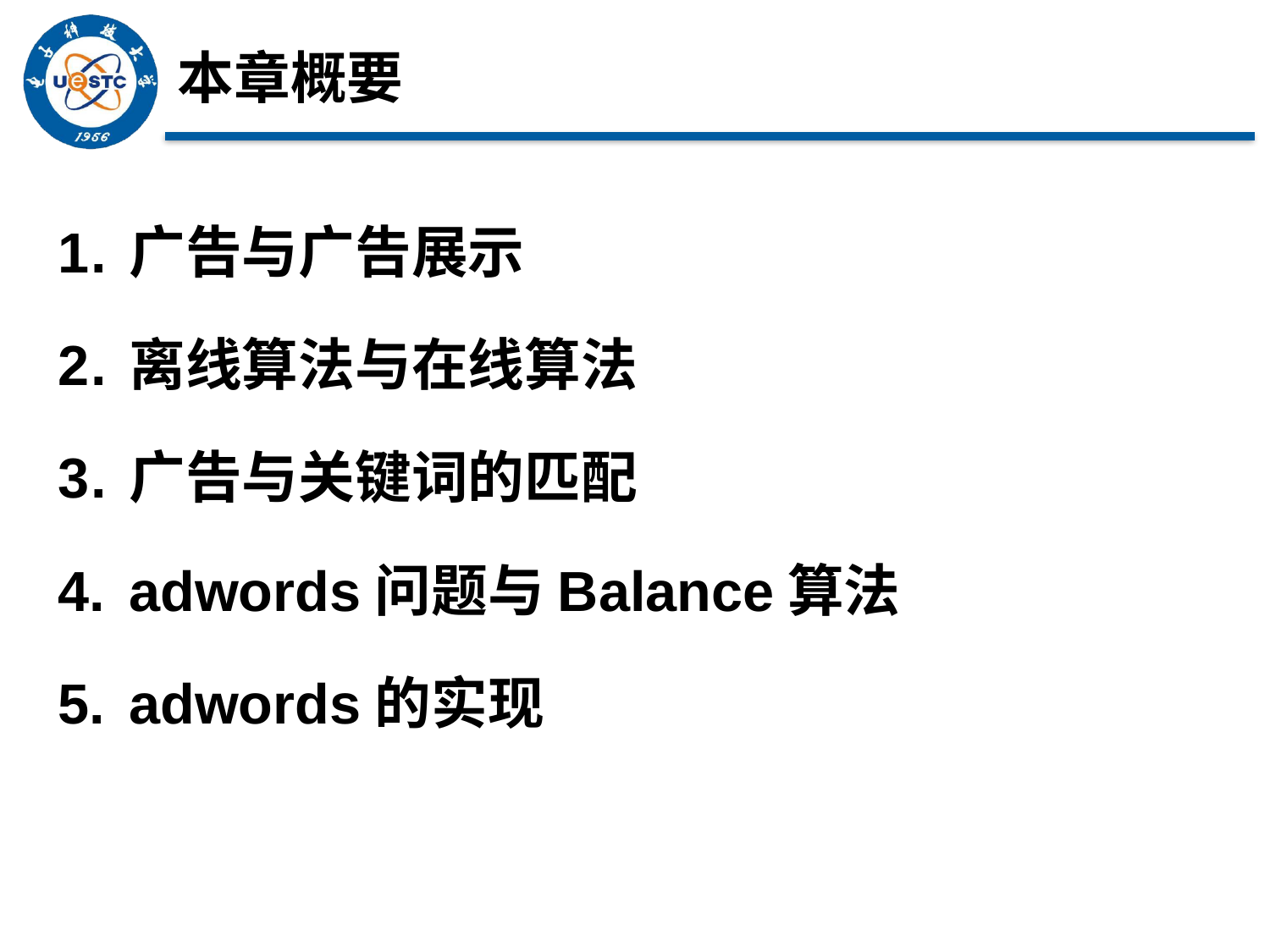

# 本章概要
广告与广告展示
离线算法与在线算法
广告与关键词的匹配
adwords问题与Balance算法
adwords的实现